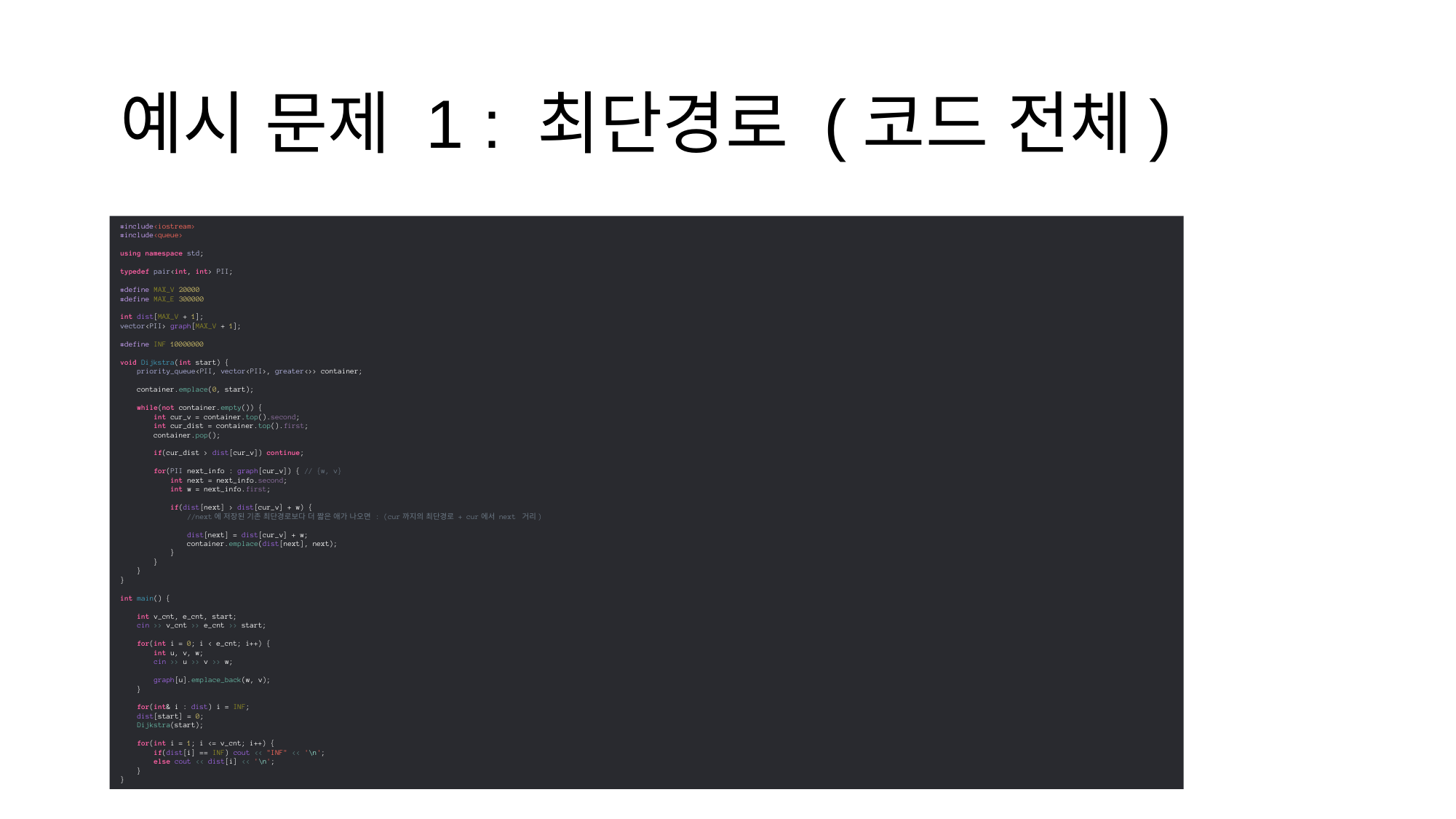

예시 문제 1 : 최단경로 (코드 전체)
#include<iostream>
#include<queue>
using namespace std;
typedef pair<int, int> PII;
#define MAX_V 20000
#define MAX_E 300000
int dist[MAX_V + 1];
vector<PII> graph[MAX_V + 1];
#define INF 10000000
void Dijkstra(int start) {
    priority_queue<PII, vector<PII>, greater<>> container;
    container.emplace(0, start);
    while(not container.empty()) {
        int cur_v = container.top().second;
        int cur_dist = container.top().first;
        container.pop();
        if(cur_dist > dist[cur_v]) continue;
        for(PII next_info : graph[cur_v]) { // {w, v}
            int next = next_info.second;
            int w = next_info.first;
            if(dist[next] > dist[cur_v] + w) {
                //next에 저장된 기존 최단경로보다 더 짧은 애가 나오면 : (cur까지의 최단경로 + cur에서 next 거리)
                dist[next] = dist[cur_v] + w;
                container.emplace(dist[next], next);
            }
        }
    }
}
int main() {
    int v_cnt, e_cnt, start;
    cin >> v_cnt >> e_cnt >> start;
    for(int i = 0; i < e_cnt; i++) {
        int u, v, w;
        cin >> u >> v >> w;
        graph[u].emplace_back(w, v);
    }
    for(int& i : dist) i = INF;
    dist[start] = 0;
    Dijkstra(start);
    for(int i = 1; i <= v_cnt; i++) {
        if(dist[i] == INF) cout << "INF" << '\n';
        else cout << dist[i] << '\n';
    }
}